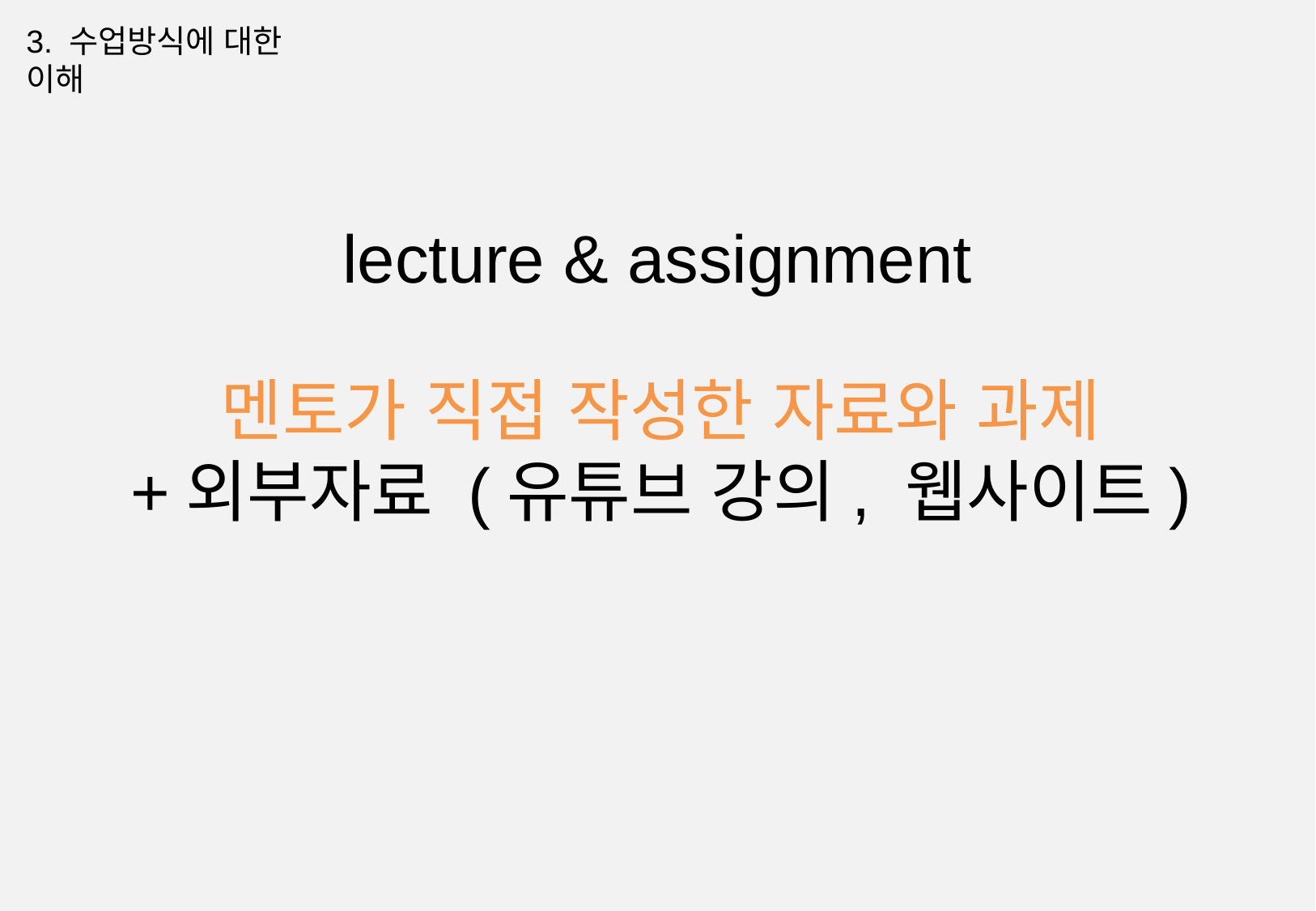

3. 수업방식에 대한 이해
# lecture & assignment

멘토가 직접 작성한 자료와 과제
+외부자료 (유튜브 강의, 웹사이트)